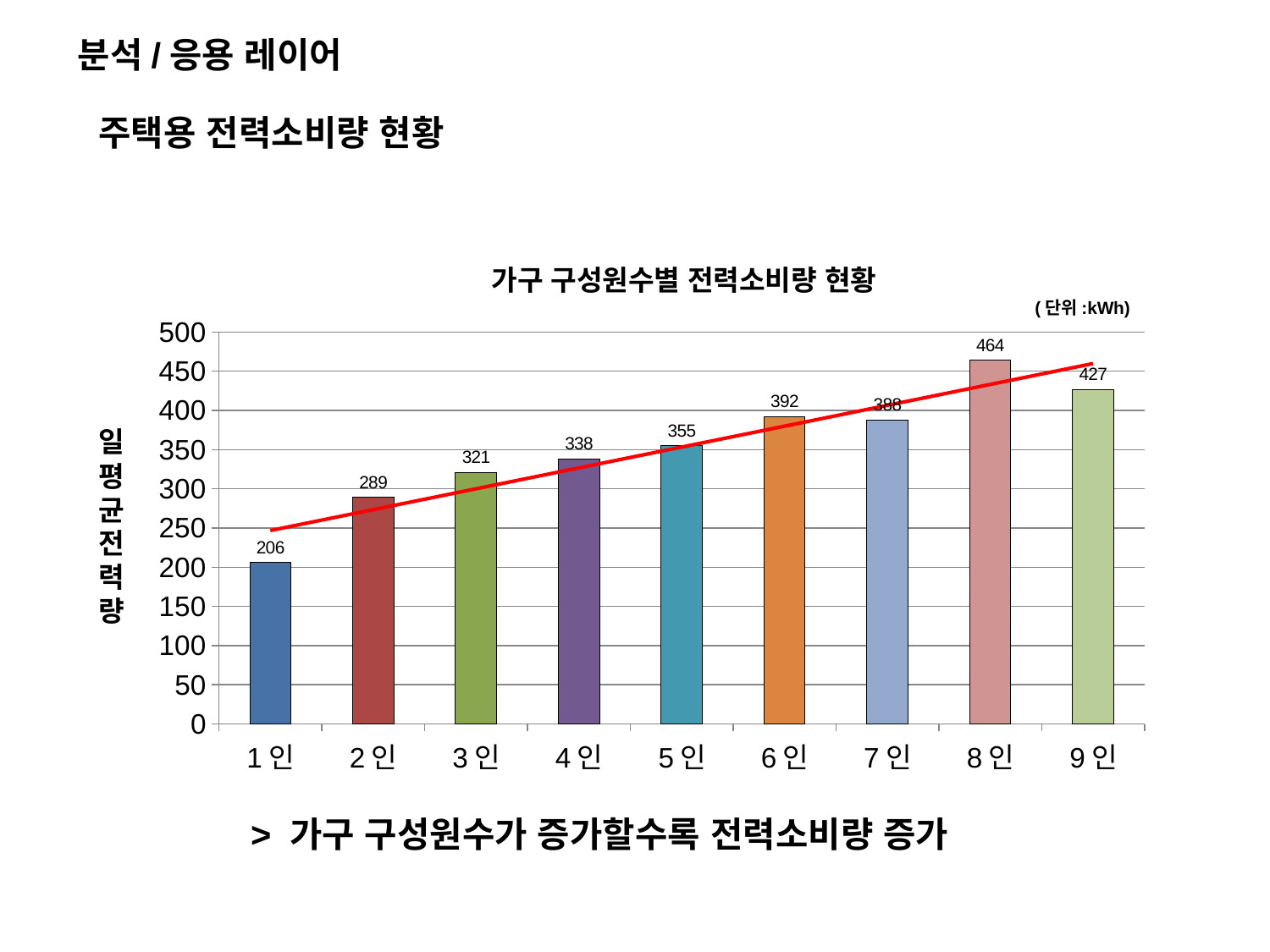

분석/응용 레이어
주택용 전력소비량 현황
가구 구성원수별 전력소비량 현황
(단위:kWh)

### Chart

| Category |  |
|---|---|
| 1인 | 206.0 |
| 2인 | 289.0 |
| 3인 | 321.0 |
| 4인 | 338.0 |
| 5인 | 355.0 |
| 6인 | 392.0 |
| 7인 | 388.0 |
| 8인 | 464.0 |
| 9인 | 427.0 |
일
평
균
전
력
량
> 가구 구성원수가 증가할수록 전력소비량 증가